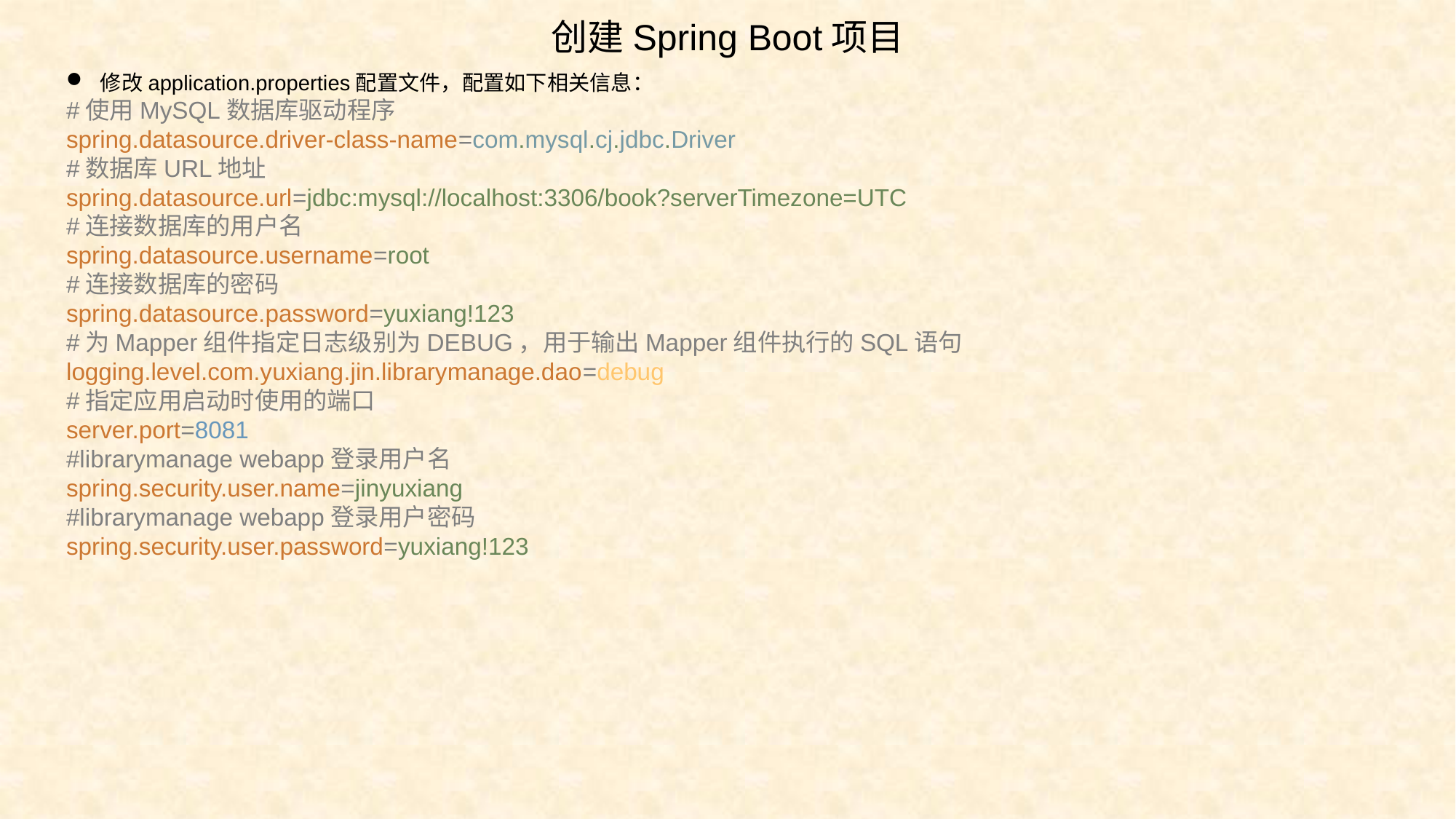

创建Spring Boot项目
修改application.properties配置文件，配置如下相关信息：
#使用MySQL数据库驱动程序
spring.datasource.driver-class-name=com.mysql.cj.jdbc.Driver
#数据库URL地址
spring.datasource.url=jdbc:mysql://localhost:3306/book?serverTimezone=UTC
#连接数据库的用户名
spring.datasource.username=root
#连接数据库的密码
spring.datasource.password=yuxiang!123
#为Mapper组件指定日志级别为DEBUG，用于输出Mapper组件执行的SQL语句
logging.level.com.yuxiang.jin.librarymanage.dao=debug
#指定应用启动时使用的端口
server.port=8081
#librarymanage webapp登录用户名
spring.security.user.name=jinyuxiang
#librarymanage webapp登录用户密码
spring.security.user.password=yuxiang!123